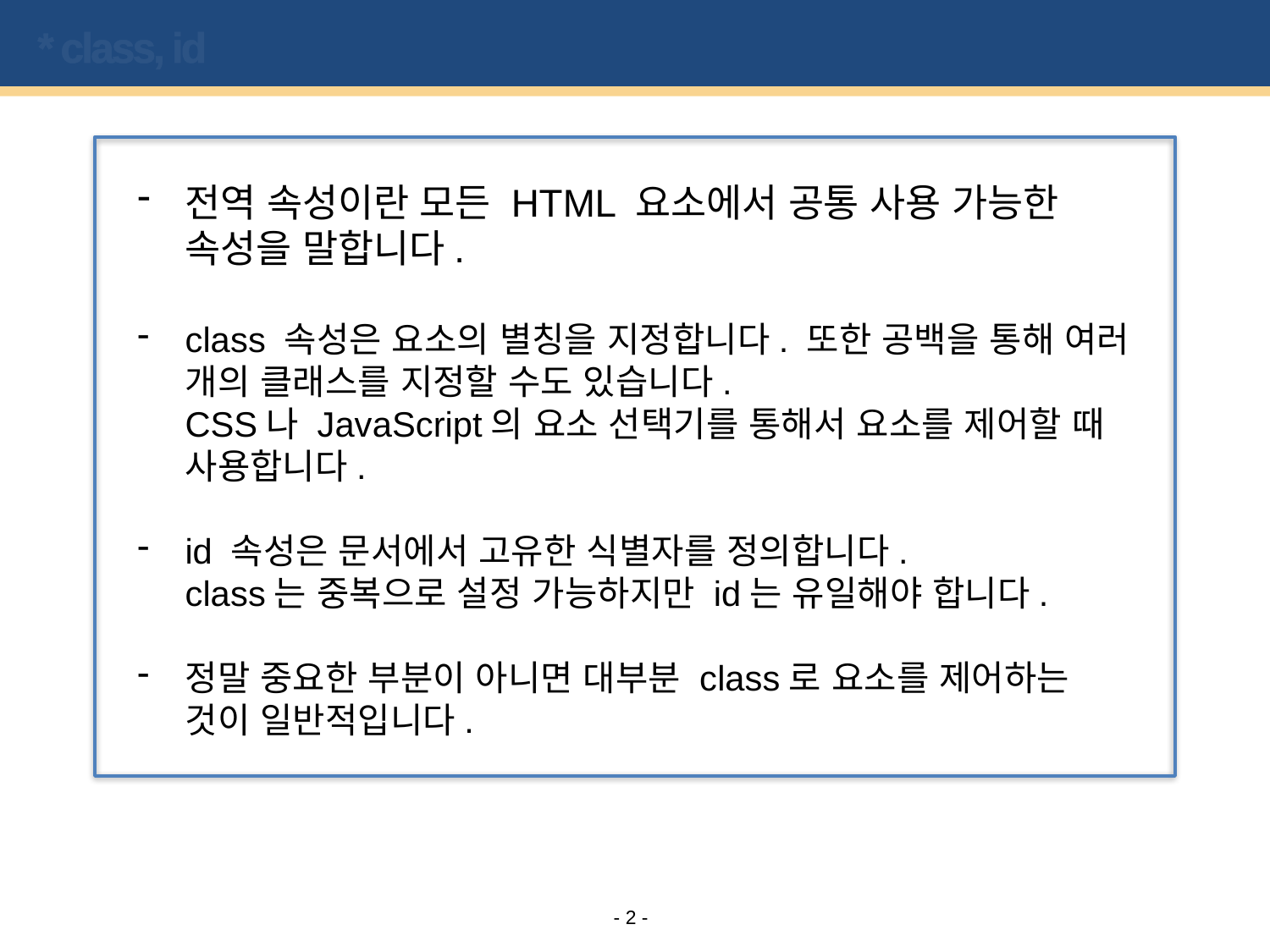

# * class, id

전역 속성이란 모든 HTML 요소에서 공통 사용 가능한 속성을 말합니다.

class 속성은 요소의 별칭을 지정합니다. 또한 공백을 통해 여러 개의 클래스를 지정할 수도 있습니다.
CSS나 JavaScript의 요소 선택기를 통해서 요소를 제어할 때 사용합니다.

id 속성은 문서에서 고유한 식별자를 정의합니다.
class는 중복으로 설정 가능하지만 id는 유일해야 합니다.

정말 중요한 부분이 아니면 대부분 class로 요소를 제어하는 것이 일반적입니다.